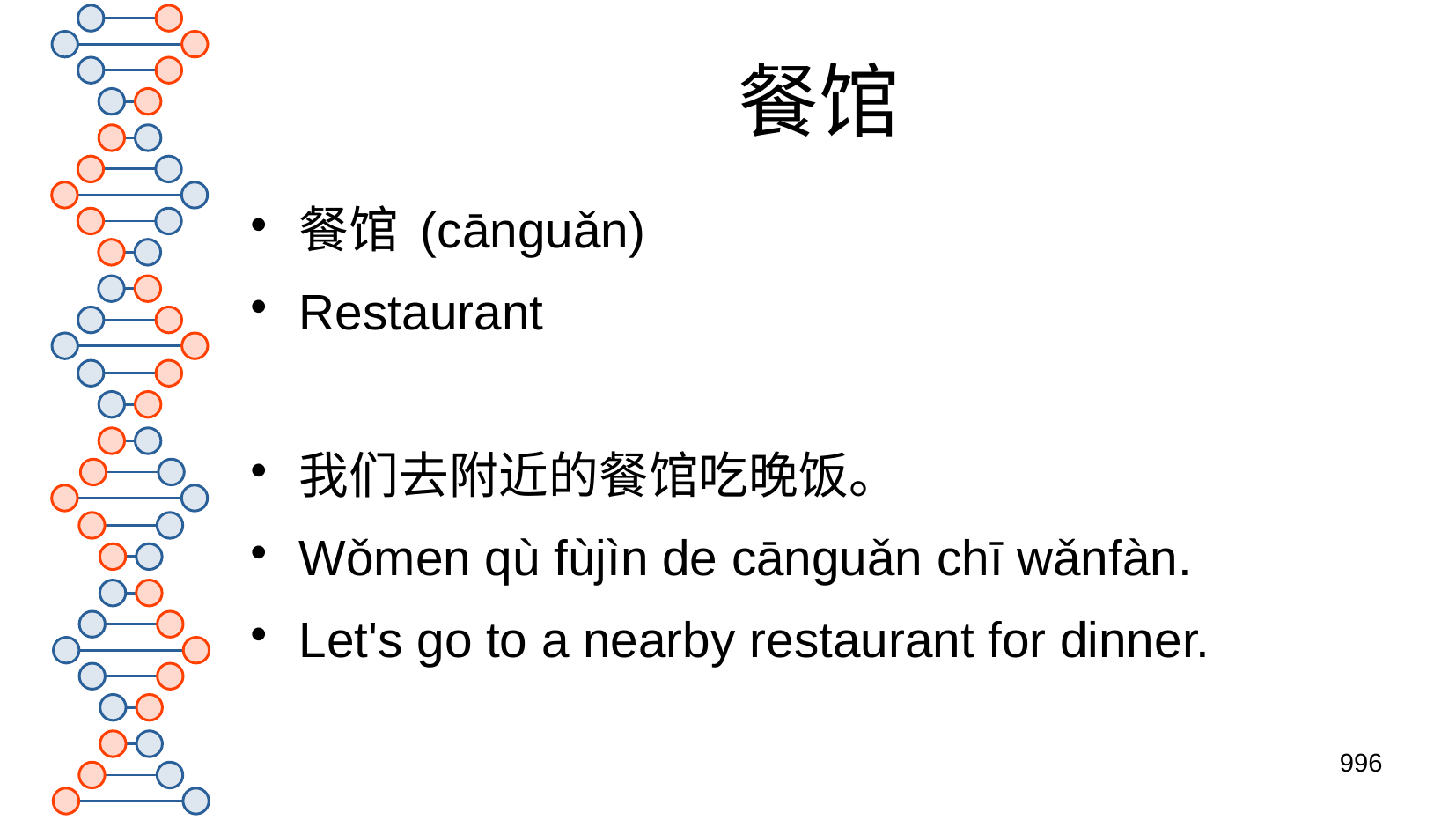

# 餐馆
餐馆 (cānguǎn)
Restaurant

我们去附近的餐馆吃晚饭。
Wǒmen qù fùjìn de cānguǎn chī wǎnfàn.
Let's go to a nearby restaurant for dinner.

996